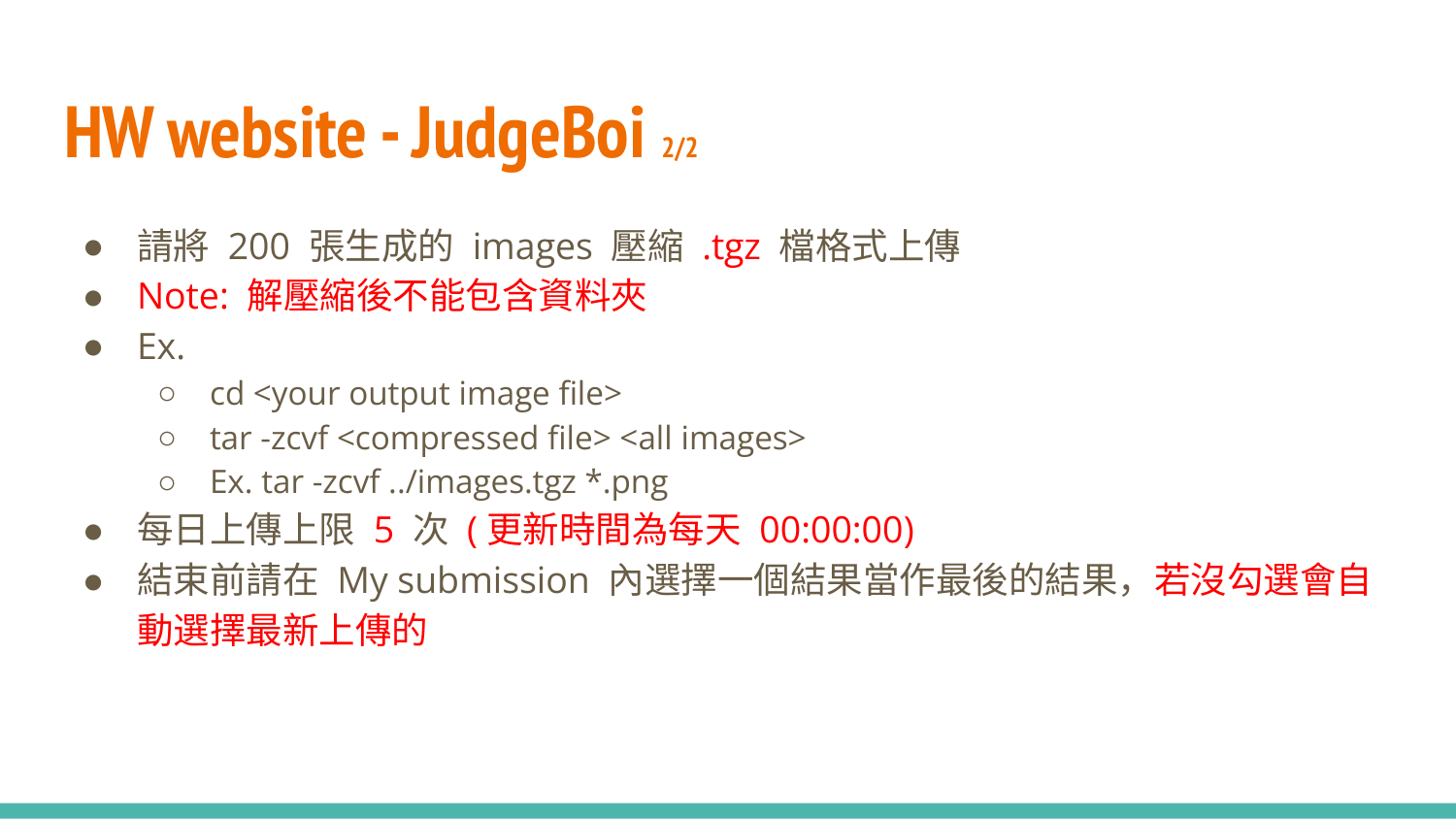

# HW website - JudgeBoi 2/2
請將 200 張生成的 images 壓縮 .tgz 檔格式上傳
Note: 解壓縮後不能包含資料夾
Ex.
cd <your output image file>
tar -zcvf <compressed file> <all images>
Ex. tar -zcvf ../images.tgz *.png
每日上傳上限 5 次 (更新時間為每天 00:00:00)
結束前請在 My submission 內選擇一個結果當作最後的結果，若沒勾選會自動選擇最新上傳的